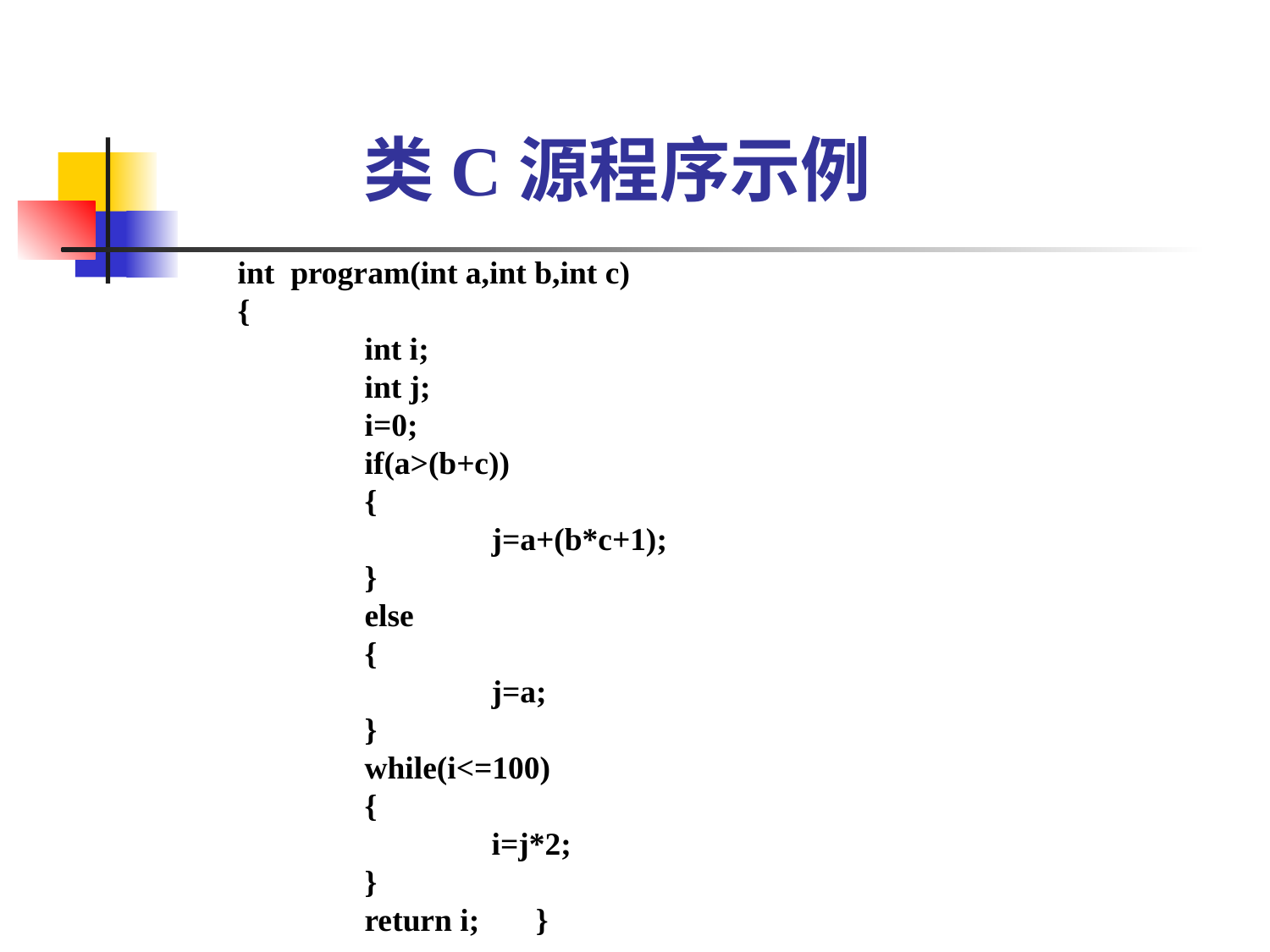

# 类C源程序示例
int  program(int a,int b,int c)
{
	int i;
	int j;
	i=0;
	if(a>(b+c))
	{
		j=a+(b*c+1);
	}
	else
	{
		j=a;
	}
	while(i<=100)
	{
		i=j*2;
	}
	return i;       }